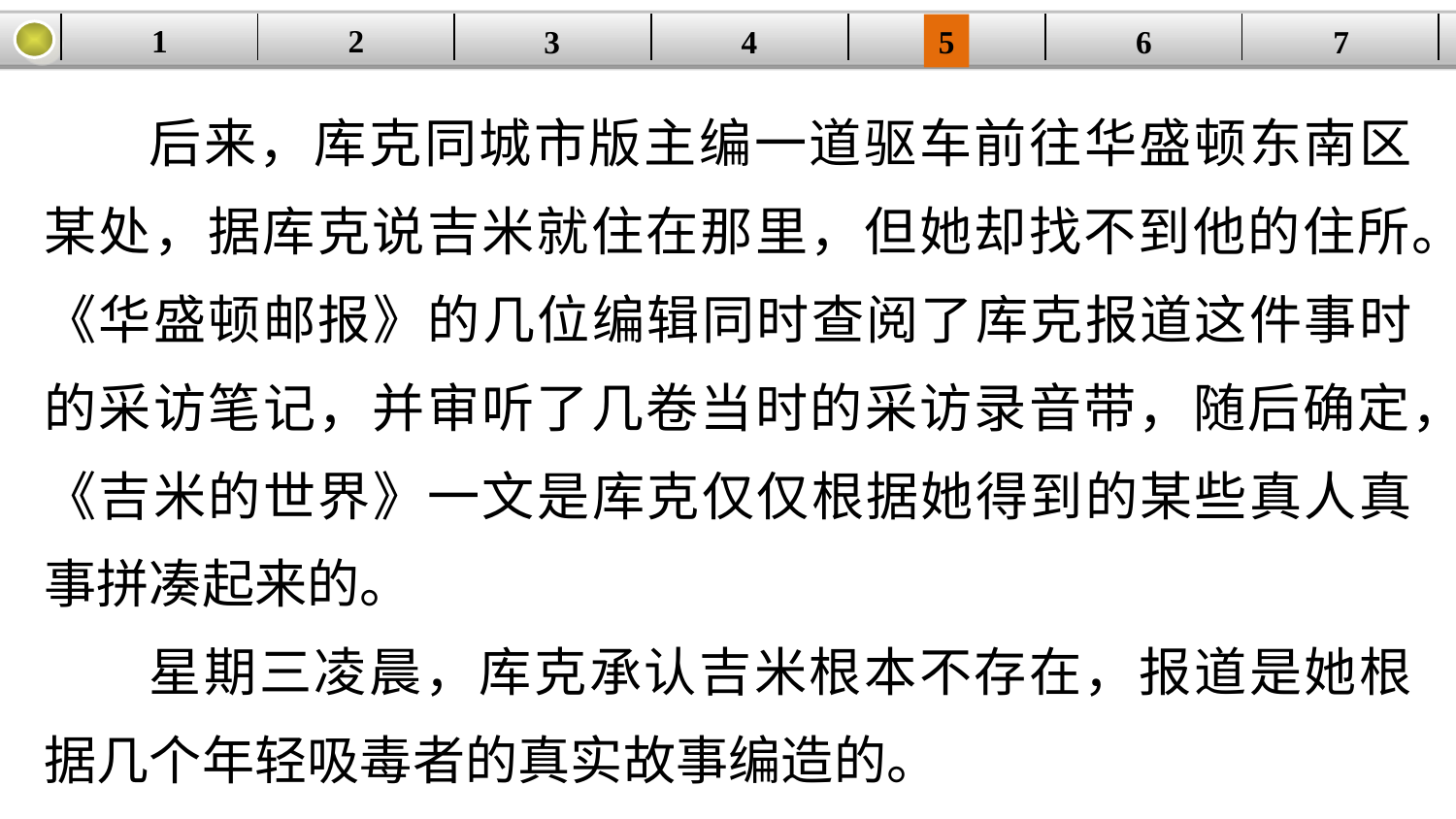

1
2
|  |  |  |  |  |  |  |
| --- | --- | --- | --- | --- | --- | --- |
3
4
5
6
7

后来，库克同城市版主编一道驱车前往华盛顿东南区某处，据库克说吉米就住在那里，但她却找不到他的住所。《华盛顿邮报》的几位编辑同时查阅了库克报道这件事时的采访笔记，并审听了几卷当时的采访录音带，随后确定，《吉米的世界》一文是库克仅仅根据她得到的某些真人真事拼凑起来的。
星期三凌晨，库克承认吉米根本不存在，报道是她根据几个年轻吸毒者的真实故事编造的。